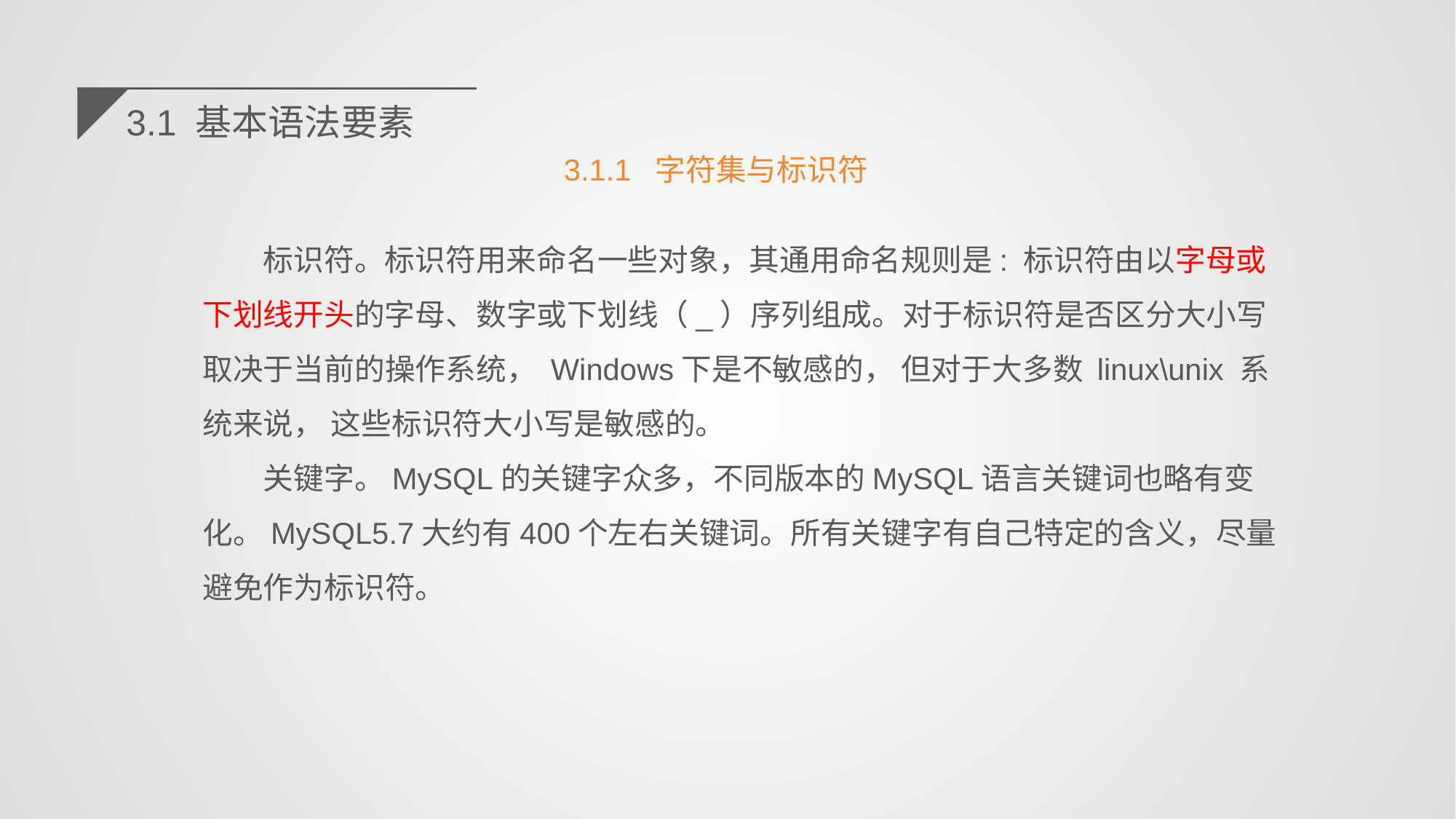

3.1 基本语法要素

3.1.1  字符集与标识符
标识符。标识符用来命名一些对象，其通用命名规则是: 标识符由以字母或下划线开头的字母、数字或下划线（_）序列组成。对于标识符是否区分大小写取决于当前的操作系统， Windows下是不敏感的， 但对于大多数 linux\unix 系统来说， 这些标识符大小写是敏感的。
关键字。MySQL的关键字众多，不同版本的MySQL语言关键词也略有变化。MySQL5.7大约有400个左右关键词。所有关键字有自己特定的含义，尽量避免作为标识符。